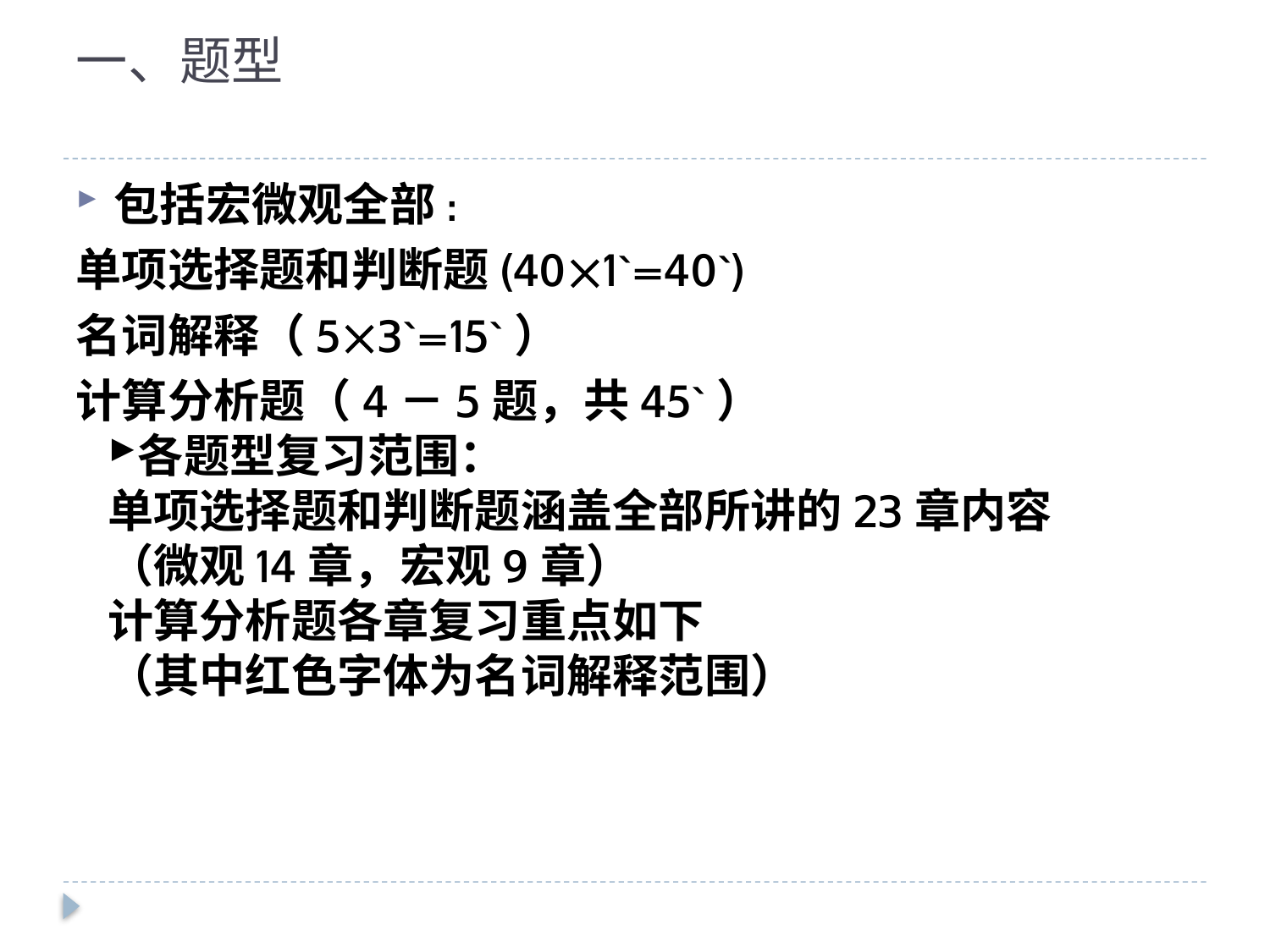

# 一、题型
包括宏微观全部:
单项选择题和判断题(40×1`=40`)
名词解释（5×3`=15`）
计算分析题（4－5题，共45`）
各题型复习范围：
单项选择题和判断题涵盖全部所讲的23章内容
（微观14章，宏观9章）
计算分析题各章复习重点如下
（其中红色字体为名词解释范围）